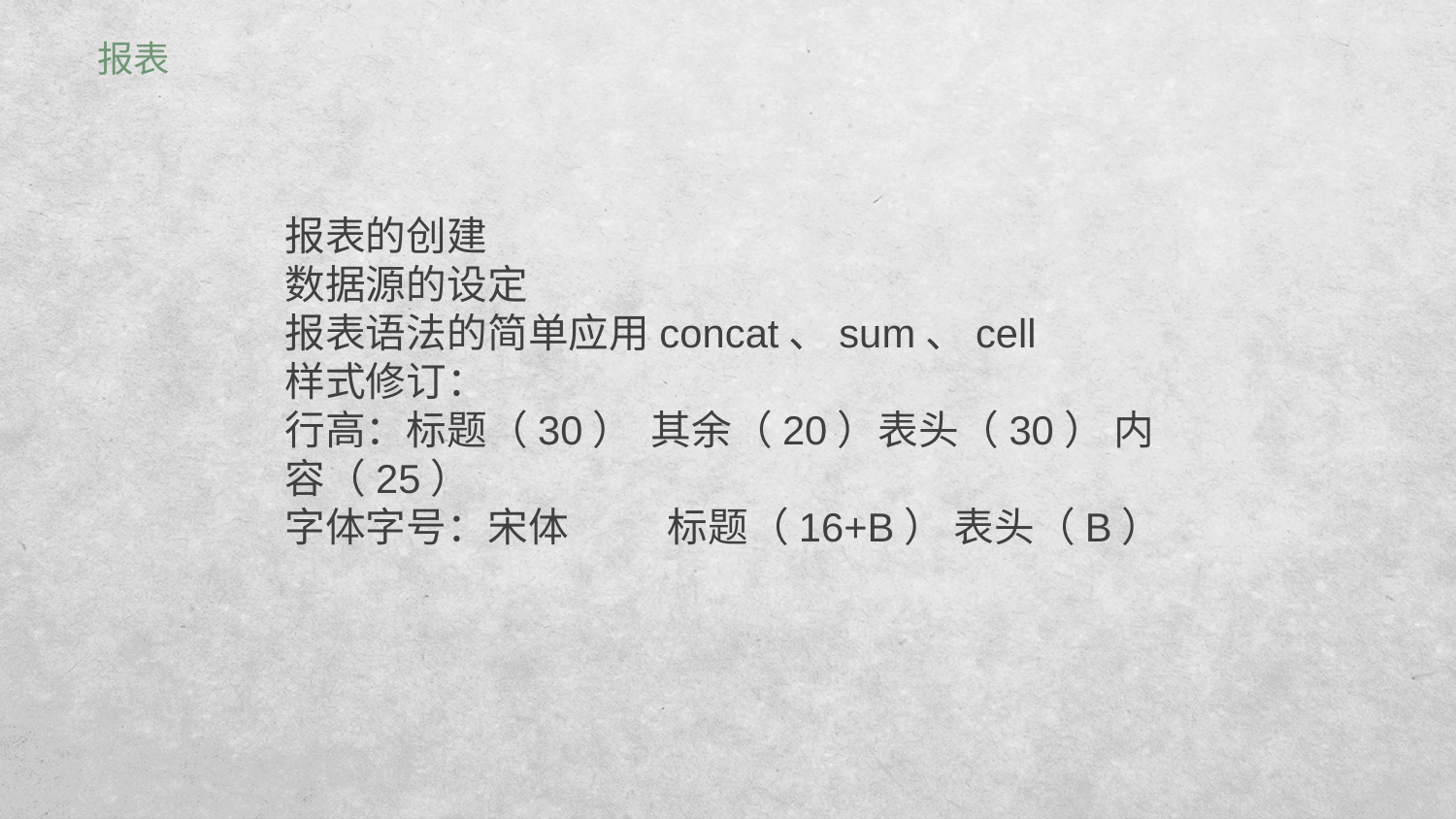

报表
报表的创建
数据源的设定
报表语法的简单应用concat、sum、cell
样式修订：
行高：标题（30）  其余（20）表头（30） 内容（25）
字体字号：宋体           标题（16+B） 表头（B）